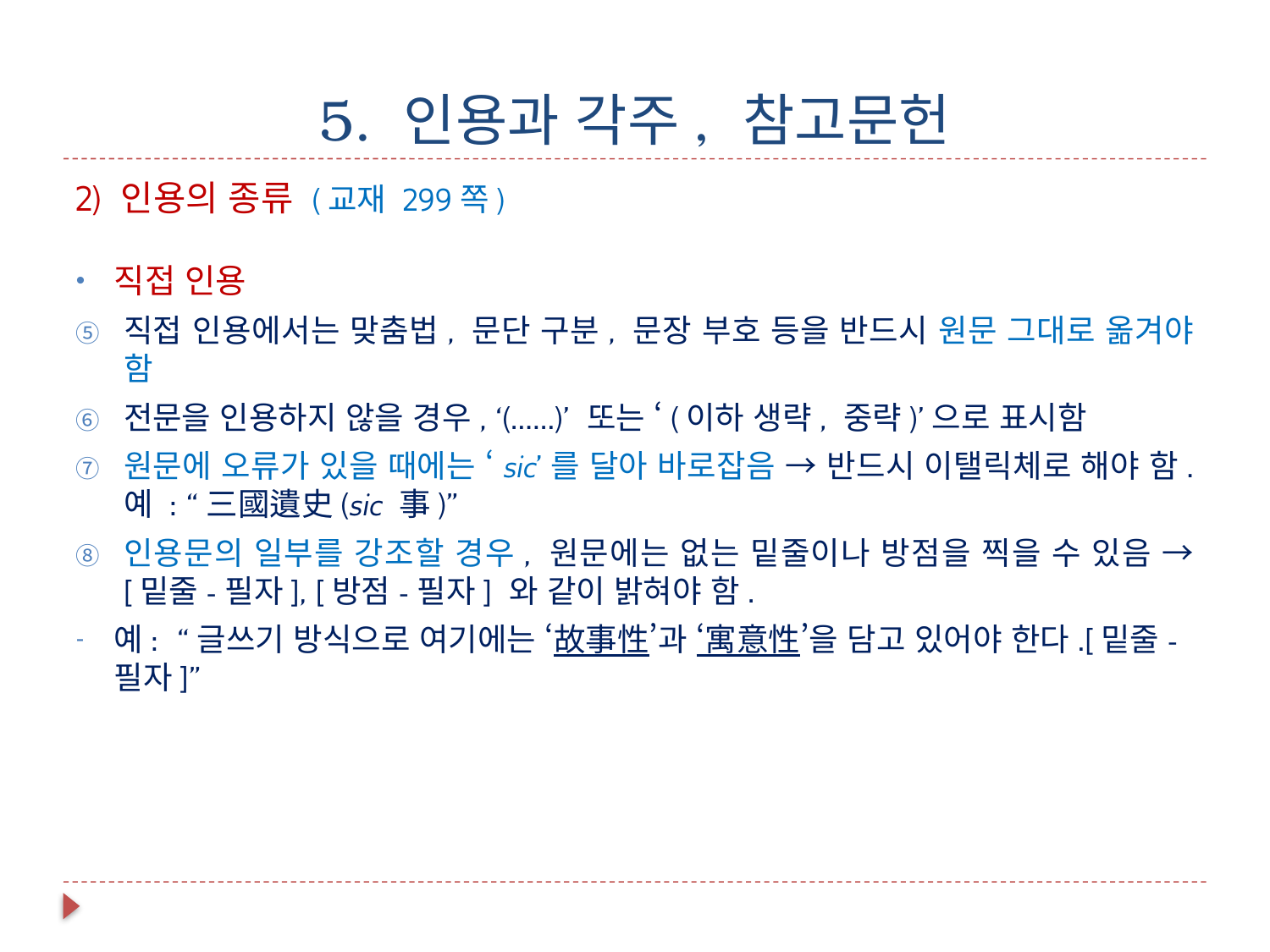

# 5. 인용과 각주, 참고문헌
2) 인용의 종류 (교재 299쪽)

직접 인용
직접 인용에서는 맞춤법, 문단 구분, 문장 부호 등을 반드시 원문 그대로 옮겨야 함
전문을 인용하지 않을 경우, ‘(……)’ 또는 ‘(이하 생략, 중략)’으로 표시함
원문에 오류가 있을 때에는 ‘sic’를 달아 바로잡음 → 반드시 이탤릭체로 해야 함. 예 : “三國遺史(sic 事)”
인용문의 일부를 강조할 경우, 원문에는 없는 밑줄이나 방점을 찍을 수 있음 → [밑줄-필자], [방점-필자] 와 같이 밝혀야 함.
예:  “글쓰기 방식으로 여기에는 ‘故事性’과 ‘寓意性’을 담고 있어야 한다.[밑줄-필자]”